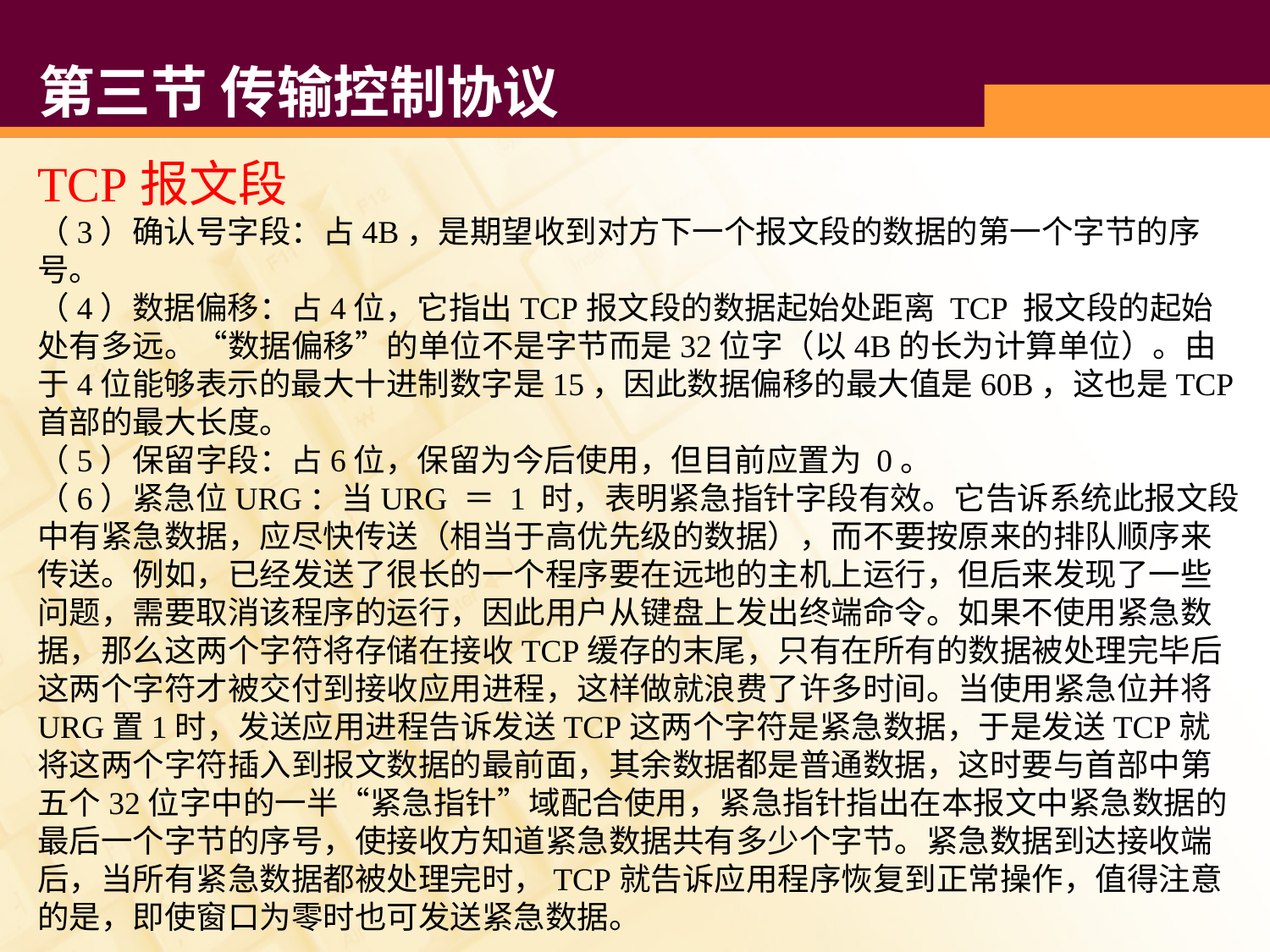

# 第三节 传输控制协议
TCP报文段
（3）确认号字段：占4B，是期望收到对方下一个报文段的数据的第一个字节的序号。
（4）数据偏移：占4位，它指出TCP报文段的数据起始处距离 TCP 报文段的起始处有多远。“数据偏移”的单位不是字节而是32位字（以4B的长为计算单位）。由于4位能够表示的最大十进制数字是15，因此数据偏移的最大值是60B，这也是TCP首部的最大长度。
（5）保留字段：占6位，保留为今后使用，但目前应置为 0。
（6）紧急位URG：当URG ＝ 1 时，表明紧急指针字段有效。它告诉系统此报文段中有紧急数据，应尽快传送（相当于高优先级的数据），而不要按原来的排队顺序来传送。例如，已经发送了很长的一个程序要在远地的主机上运行，但后来发现了一些问题，需要取消该程序的运行，因此用户从键盘上发出终端命令。如果不使用紧急数据，那么这两个字符将存储在接收TCP缓存的末尾，只有在所有的数据被处理完毕后这两个字符才被交付到接收应用进程，这样做就浪费了许多时间。当使用紧急位并将URG置1时，发送应用进程告诉发送TCP这两个字符是紧急数据，于是发送TCP就将这两个字符插入到报文数据的最前面，其余数据都是普通数据，这时要与首部中第五个32位字中的一半“紧急指针”域配合使用，紧急指针指出在本报文中紧急数据的最后一个字节的序号，使接收方知道紧急数据共有多少个字节。紧急数据到达接收端后，当所有紧急数据都被处理完时，TCP就告诉应用程序恢复到正常操作，值得注意的是，即使窗口为零时也可发送紧急数据。